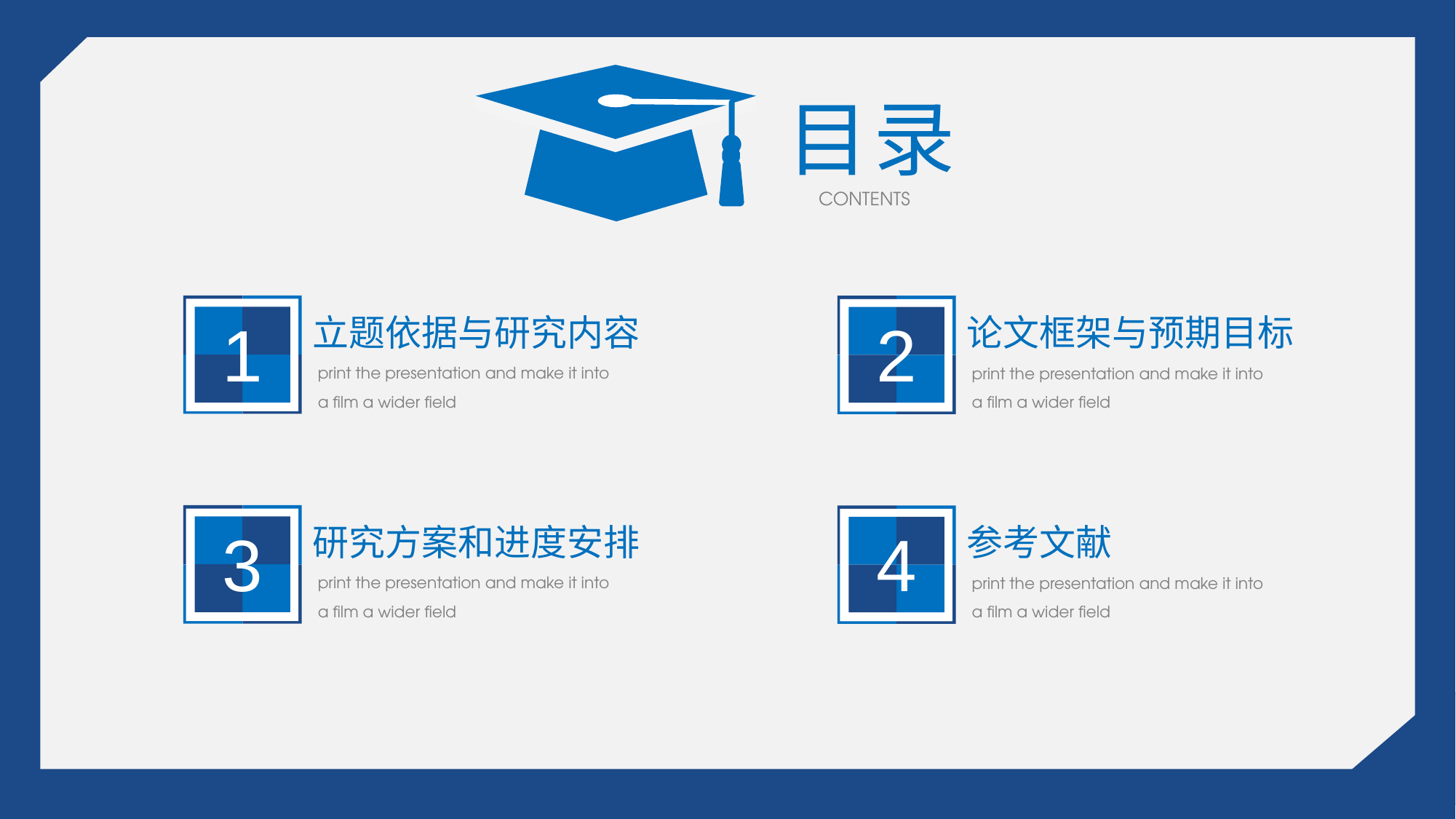

目录
CONTENTS

1

2
立题依据与研究内容
论文框架与预期目标
print the presentation and make it into a film a wider field
print the presentation and make it into a film a wider field

3

4
研究方案和进度安排
参考文献
print the presentation and make it into a film a wider field
print the presentation and make it into a film a wider field